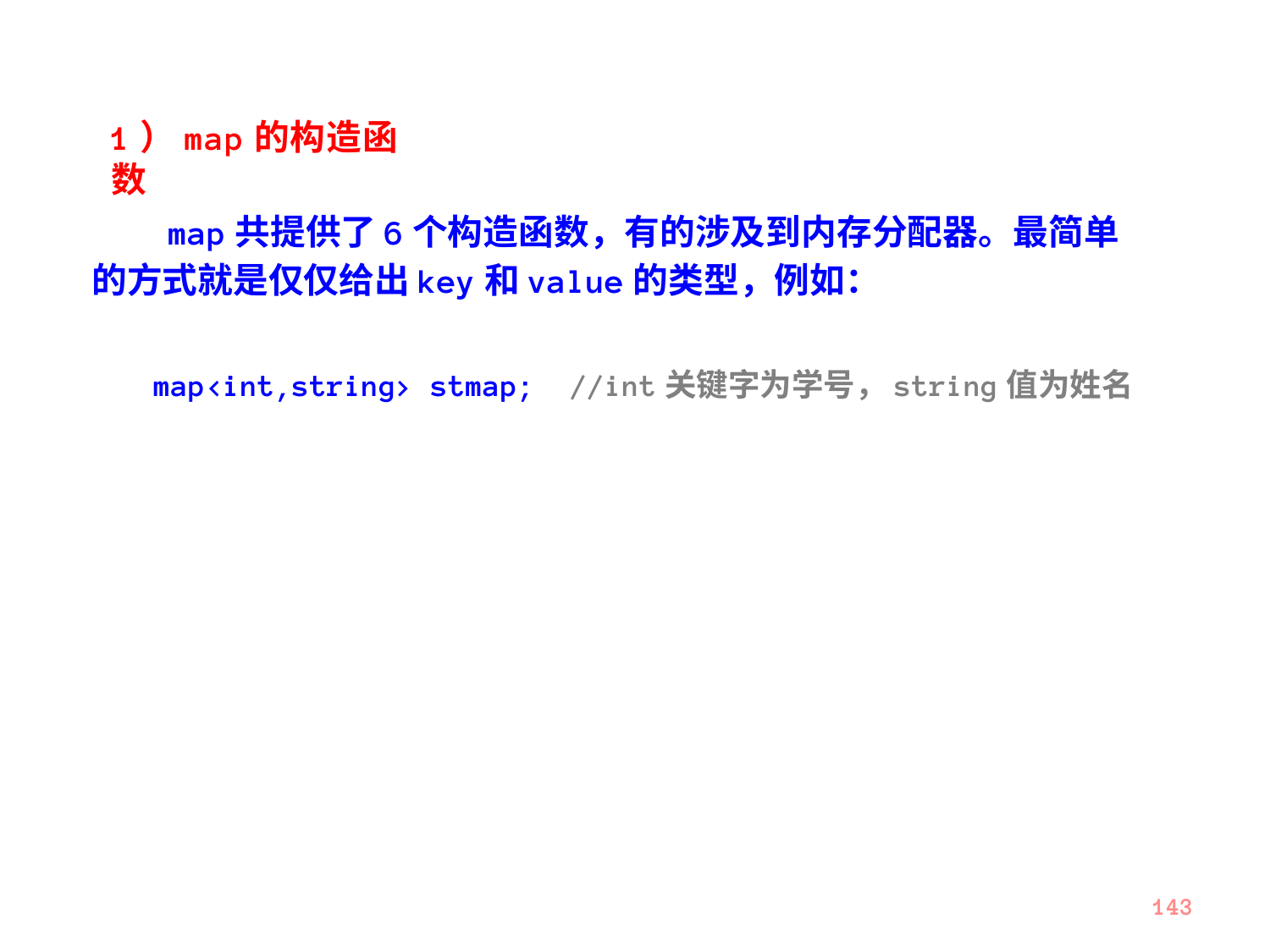

1）map的构造函数
    map共提供了6个构造函数，有的涉及到内存分配器。最简单的方式就是仅仅给出key和value的类型，例如：
map<int,string> stmap;  //int关键字为学号，string值为姓名
143